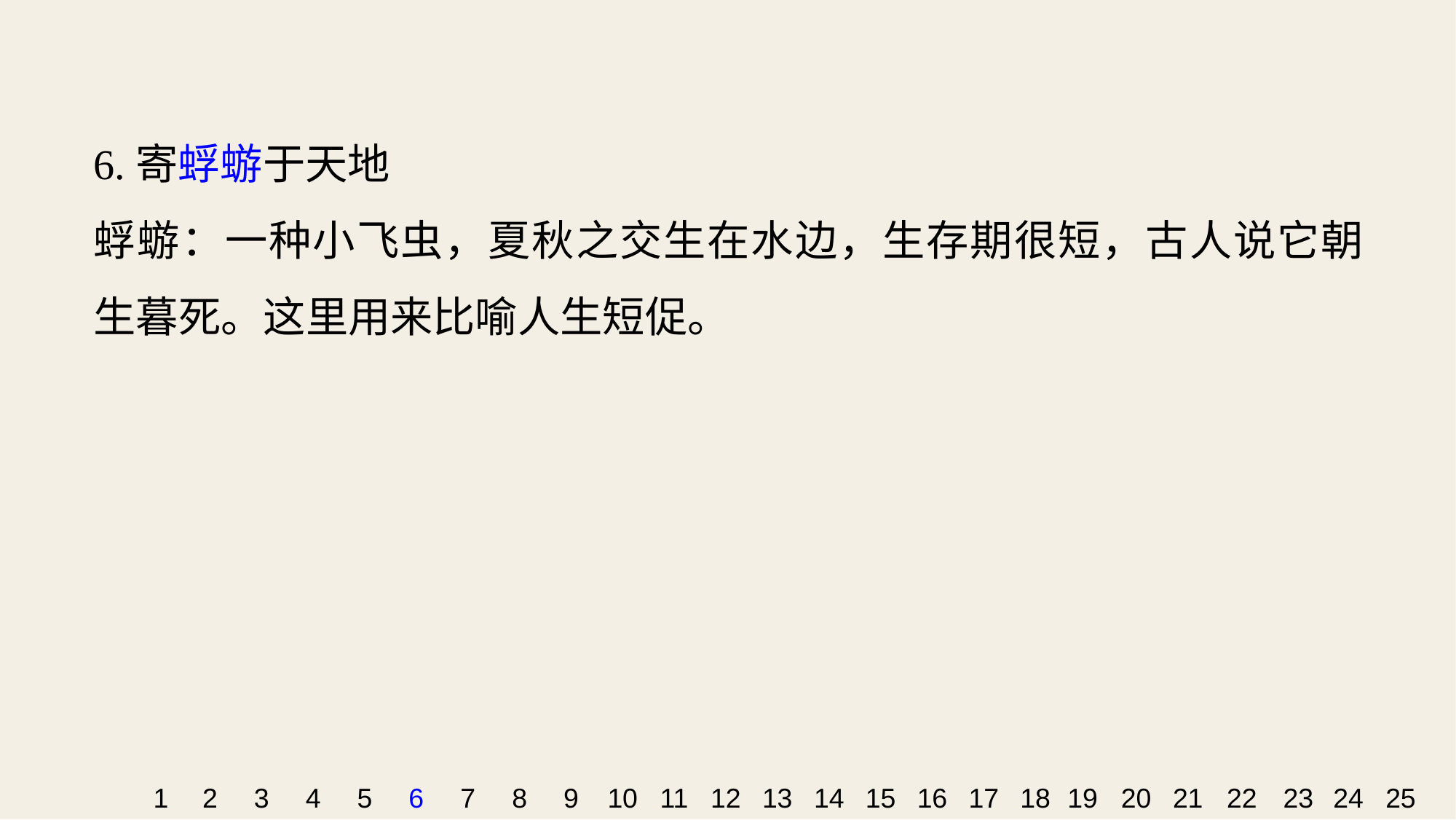

6.寄蜉蝣于天地
蜉蝣：一种小飞虫，夏秋之交生在水边，生存期很短，古人说它朝生暮死。这里用来比喻人生短促。
1
2
3
4
5
6
7
8
9
10
11
12
13
14
15
16
17
18
19
20
21
22
23
24
25